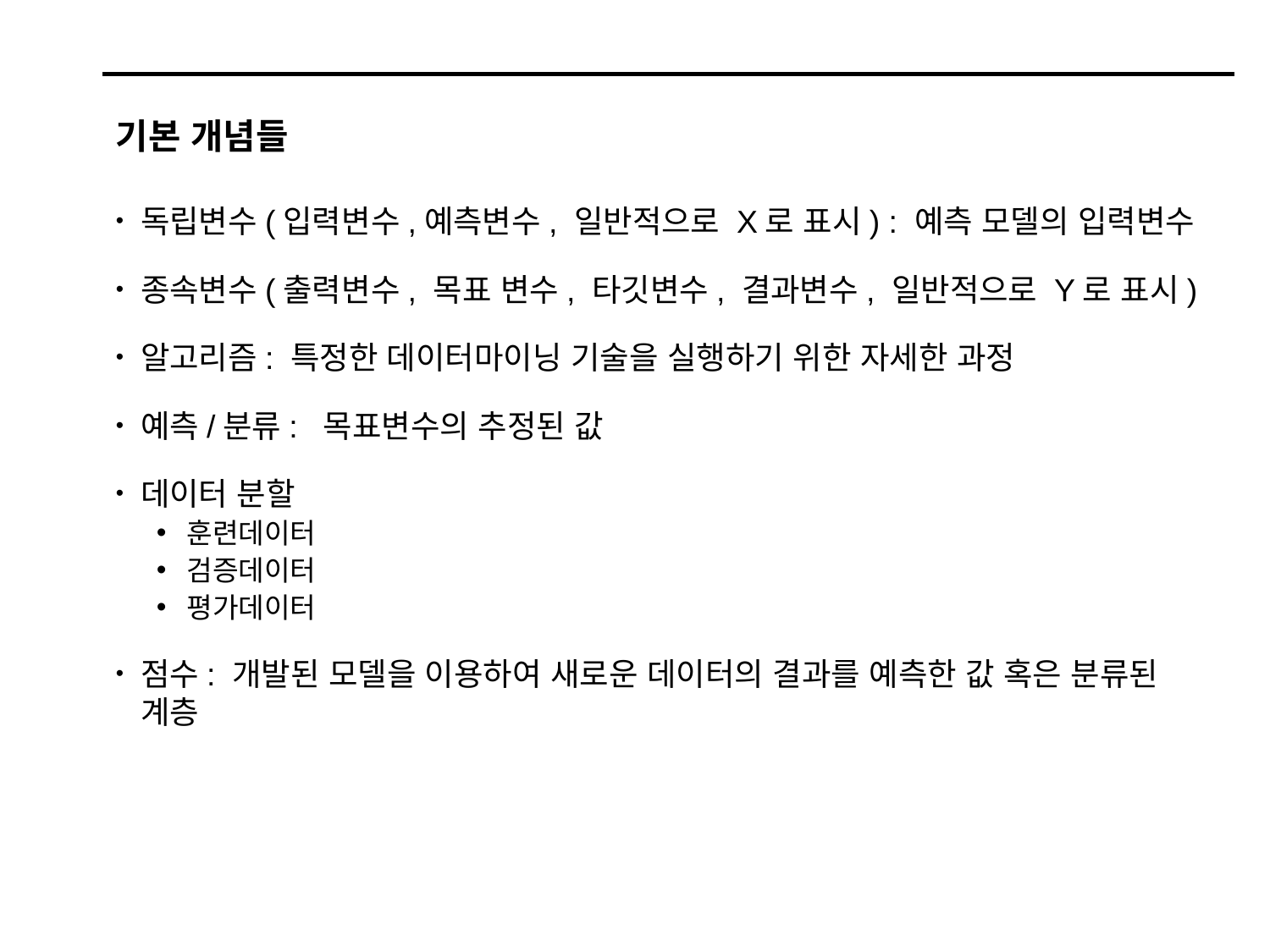

# 기본 개념들
독립변수(입력변수,예측변수, 일반적으로 X로 표시) : 예측 모델의 입력변수
종속변수(출력변수, 목표 변수, 타깃변수, 결과변수, 일반적으로 Y로 표시)
알고리즘: 특정한 데이터마이닝 기술을 실행하기 위한 자세한 과정
예측/분류:  목표변수의 추정된 값
데이터 분할
 훈련데이터
 검증데이터
 평가데이터
점수: 개발된 모델을 이용하여 새로운 데이터의 결과를 예측한 값 혹은 분류된 계층